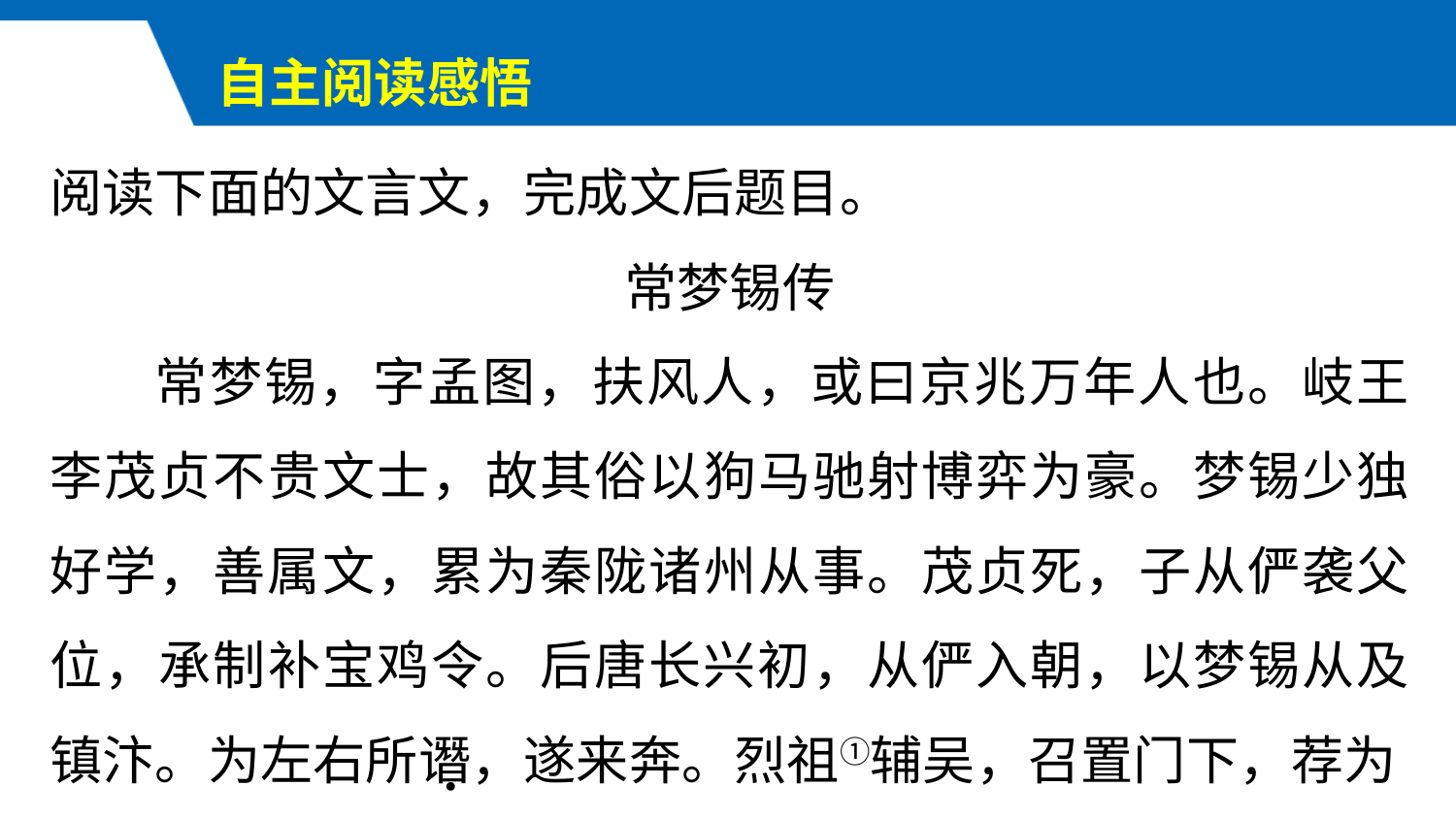

自主阅读感悟
阅读下面的文言文，完成文后题目。
常梦锡传
常梦锡，字孟图，扶风人，或曰京兆万年人也。岐王李茂贞不贵文士，故其俗以狗马驰射博弈为豪。梦锡少独好学，善属文，累为秦陇诸州从事。茂贞死，子从俨袭父位，承制补宝鸡令。后唐长兴初，从俨入朝，以梦锡从及镇汴。为左右所谮，遂来奔。烈祖①辅吴，召置门下，荐为
.